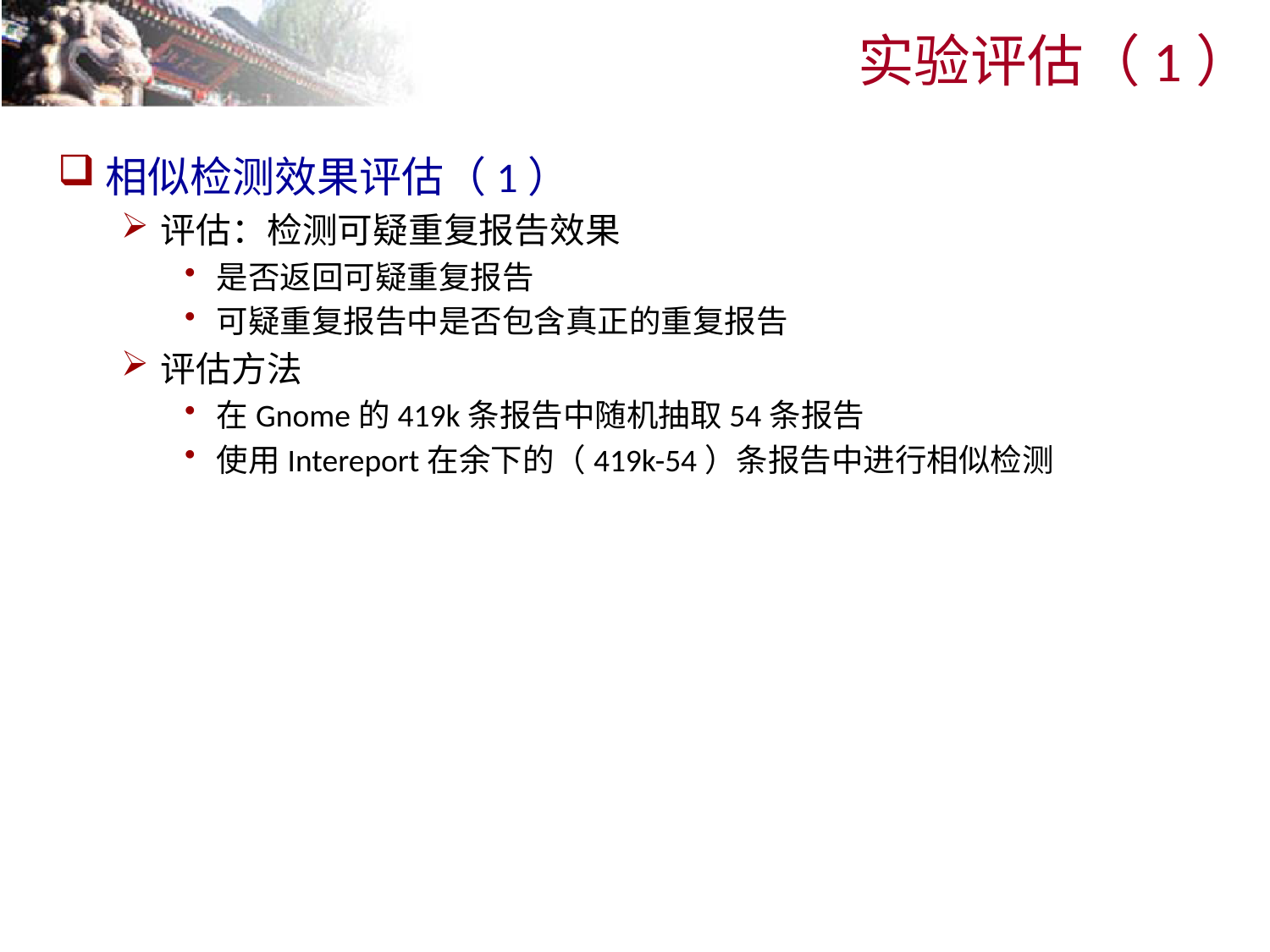

# 实验评估（1）
相似检测效果评估（1）
评估：检测可疑重复报告效果
是否返回可疑重复报告
可疑重复报告中是否包含真正的重复报告
评估方法
在Gnome的419k条报告中随机抽取54条报告
使用Intereport在余下的（419k-54）条报告中进行相似检测